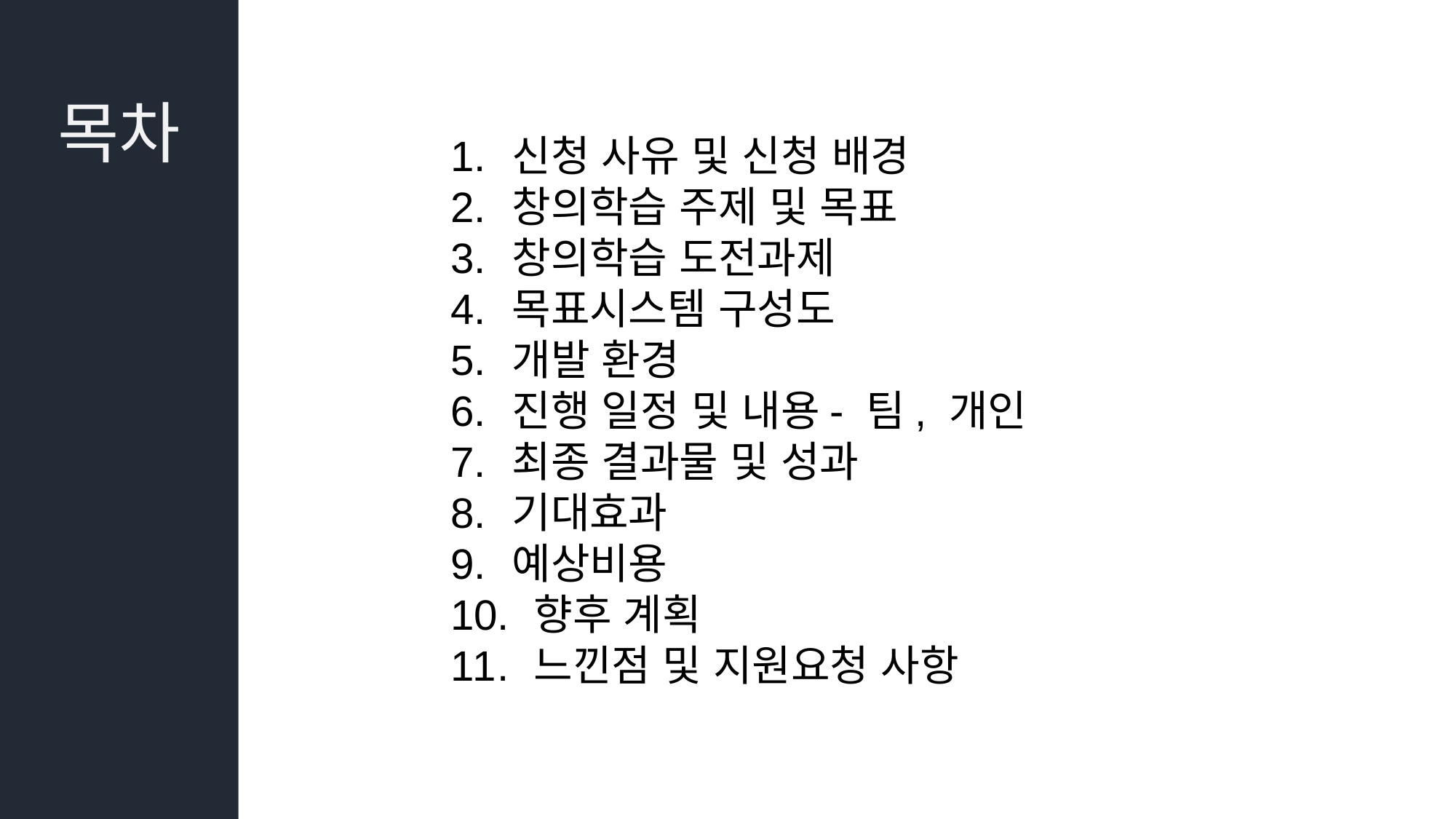

목차

신청 사유 및 신청 배경
창의학습 주제 및 목표
창의학습 도전과제
목표시스템 구성도
개발 환경
진행 일정 및 내용- 팀, 개인
최종 결과물 및 성과
기대효과
예상비용
 향후 계획
 느낀점 및 지원요청 사항